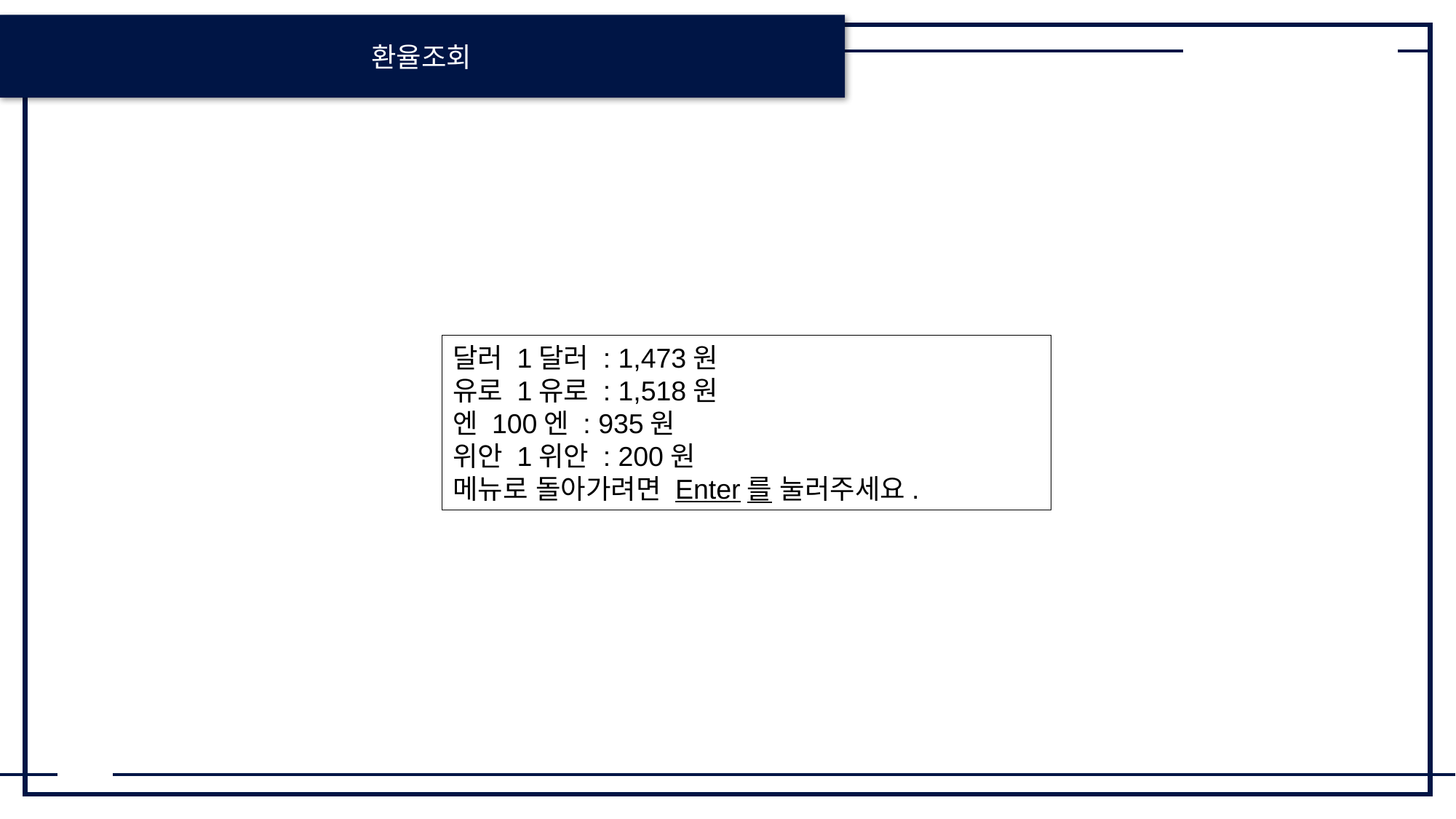

환율조회

달러 1달러 : 1,473원
유로 1유로 : 1,518원
엔 100엔 : 935원
위안 1위안 : 200원
메뉴로 돌아가려면 Enter를 눌러주세요.